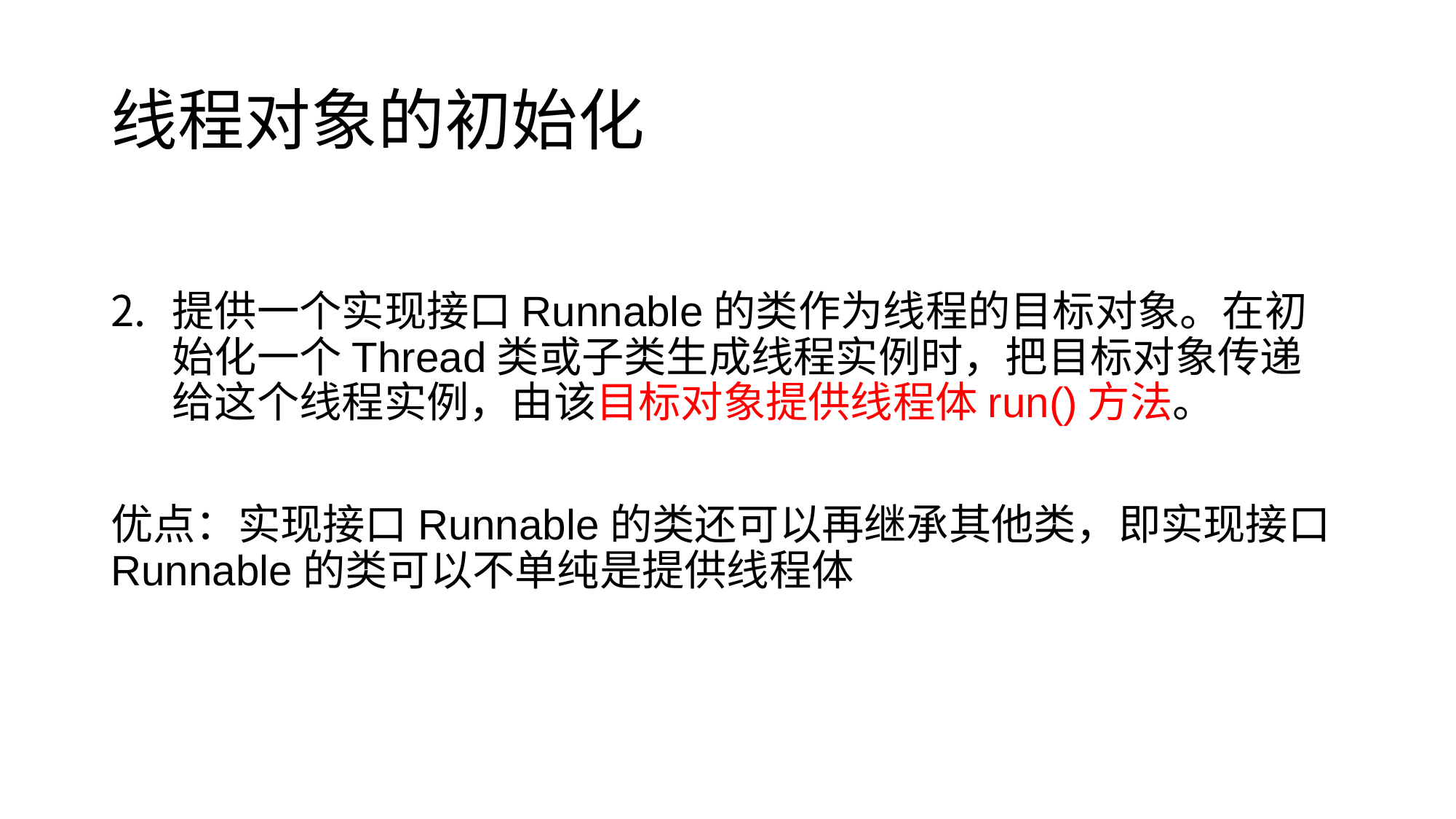

# 线程对象的初始化

提供一个实现接口Runnable的类作为线程的目标对象。在初始化一个Thread类或子类生成线程实例时，把目标对象传递给这个线程实例，由该目标对象提供线程体run()方法。

优点：实现接口Runnable的类还可以再继承其他类，即实现接口Runnable的类可以不单纯是提供线程体